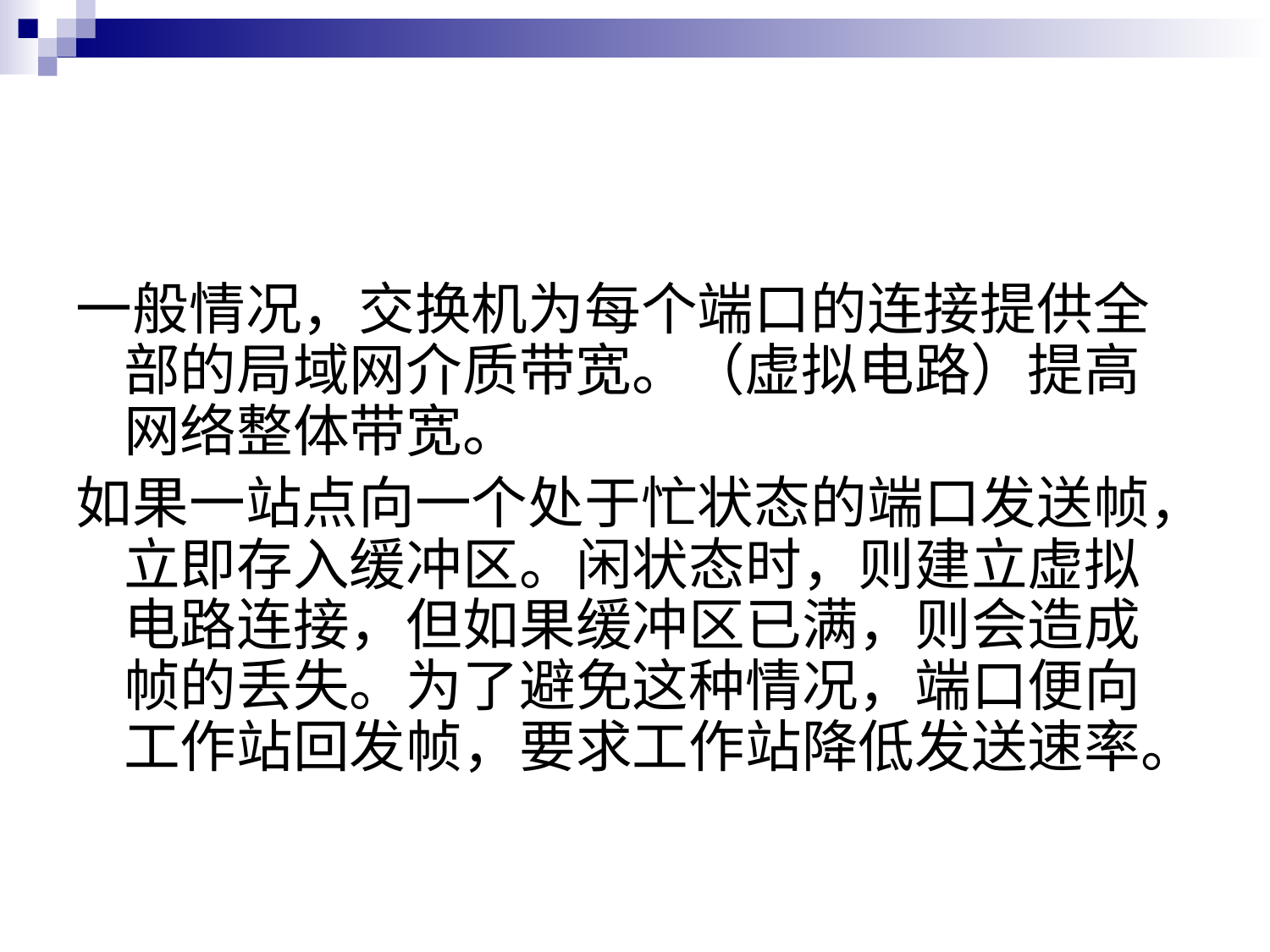

#
一般情况，交换机为每个端口的连接提供全部的局域网介质带宽。（虚拟电路）提高网络整体带宽。
如果一站点向一个处于忙状态的端口发送帧，立即存入缓冲区。闲状态时，则建立虚拟电路连接，但如果缓冲区已满，则会造成帧的丢失。为了避免这种情况，端口便向工作站回发帧，要求工作站降低发送速率。